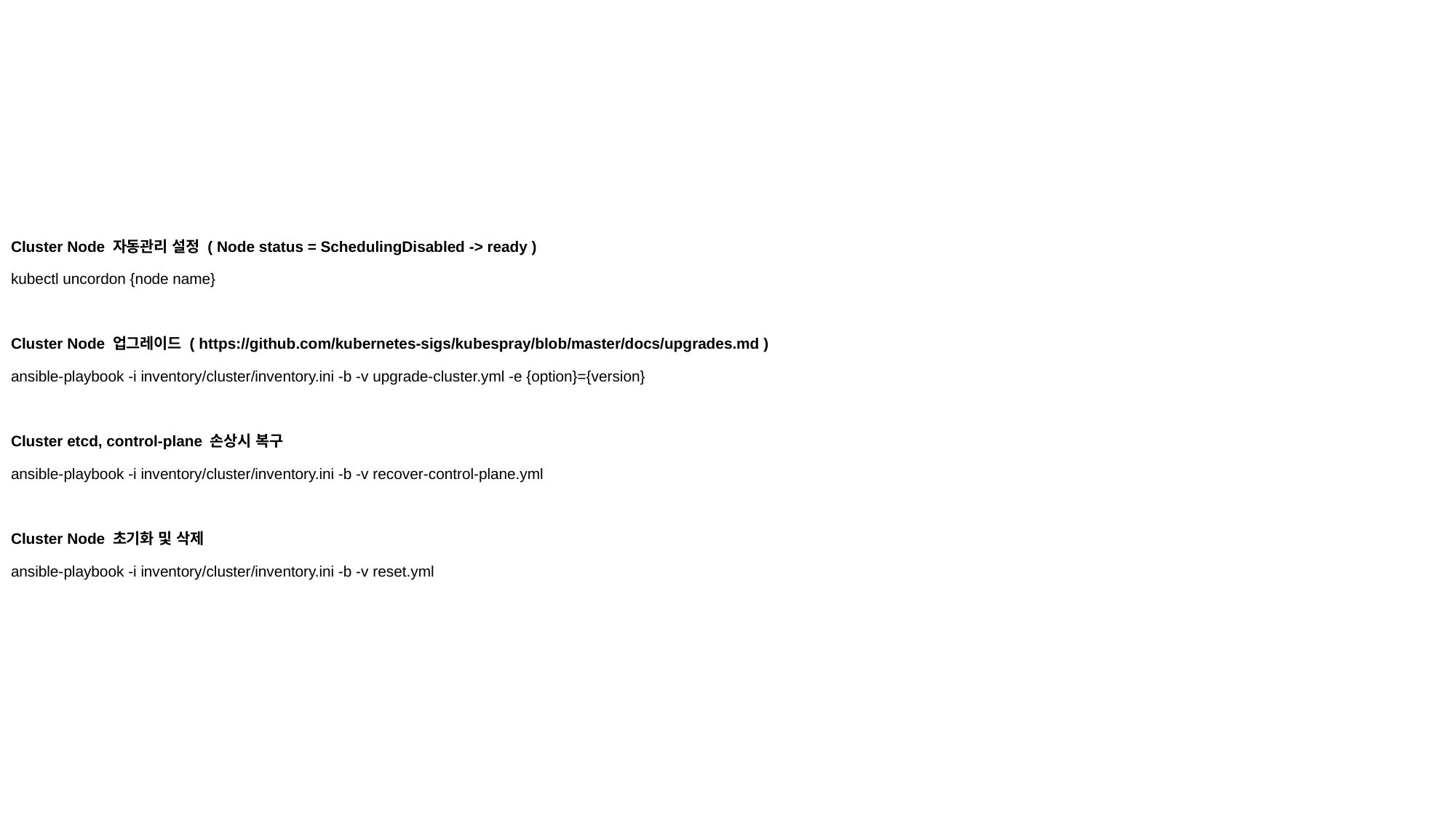

# Cluster Node 자동관리 설정 ( Node status = SchedulingDisabled -> ready ) kubectl uncordon {node name} Cluster Node 업그레이드 ( https://github.com/kubernetes-sigs/kubespray/blob/master/docs/upgrades.md ) ansible-playbook -i inventory/cluster/inventory.ini -b -v upgrade-cluster.yml -e {option}={version} Cluster etcd, control-plane 손상시 복구 ansible-playbook -i inventory/cluster/inventory.ini -b -v recover-control-plane.yml Cluster Node 초기화 및 삭제 ansible-playbook -i inventory/cluster/inventory.ini -b -v reset.yml